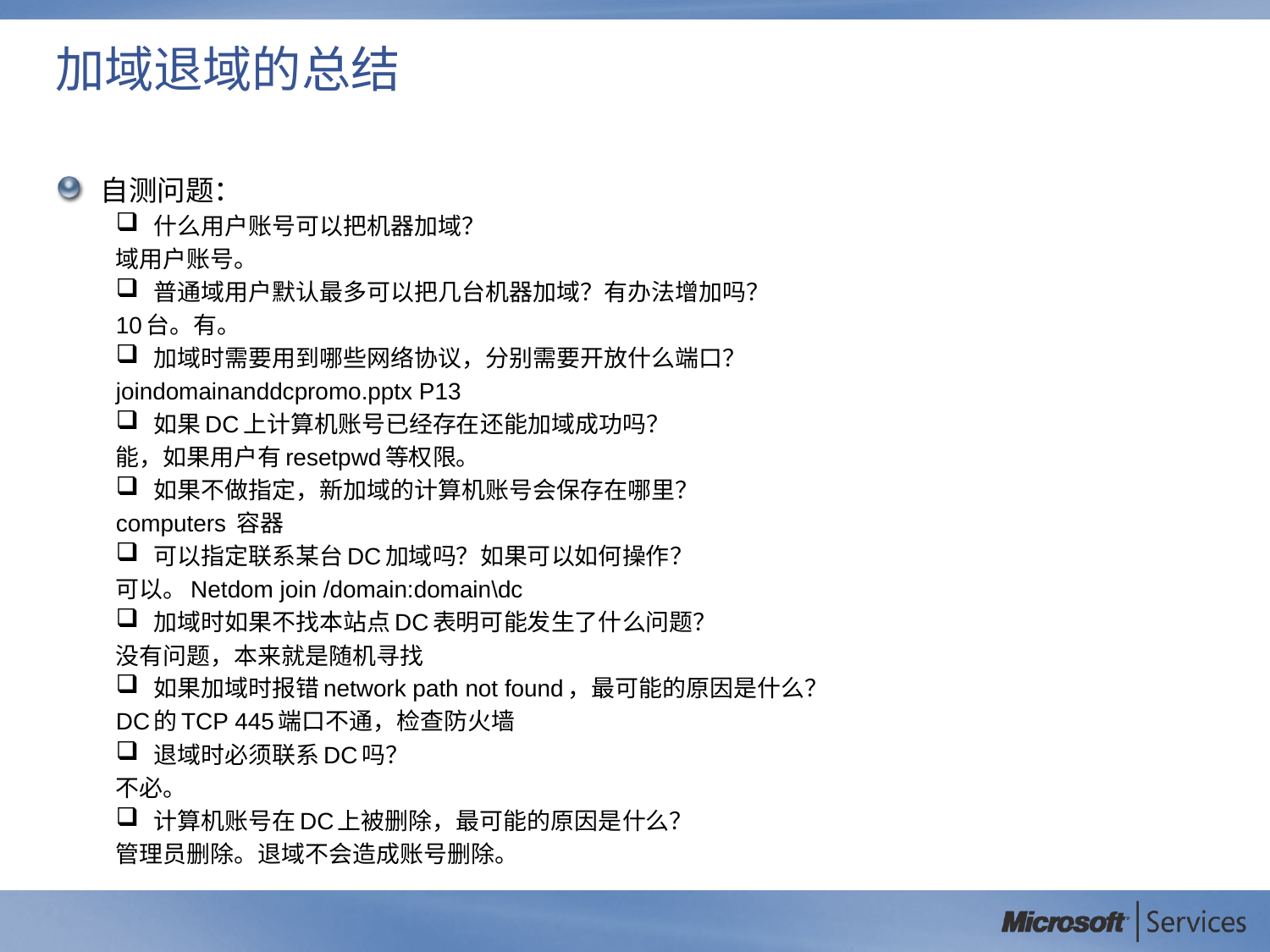

# 加域退域的总结
自测问题：
什么用户账号可以把机器加域？
	域用户账号。
普通域用户默认最多可以把几台机器加域？有办法增加吗？
	10台。有。
加域时需要用到哪些网络协议，分别需要开放什么端口？
	joindomainanddcpromo.pptx P13
如果DC上计算机账号已经存在还能加域成功吗？
	能，如果用户有resetpwd等权限。
如果不做指定，新加域的计算机账号会保存在哪里？
	computers 容器
可以指定联系某台DC加域吗？如果可以如何操作？
	可以。Netdom join /domain:domain\dc
加域时如果不找本站点DC表明可能发生了什么问题？
	没有问题，本来就是随机寻找
如果加域时报错network path not found，最可能的原因是什么？
	DC的TCP 445端口不通，检查防火墙
退域时必须联系DC吗？
	不必。
计算机账号在DC上被删除，最可能的原因是什么？
	管理员删除。退域不会造成账号删除。